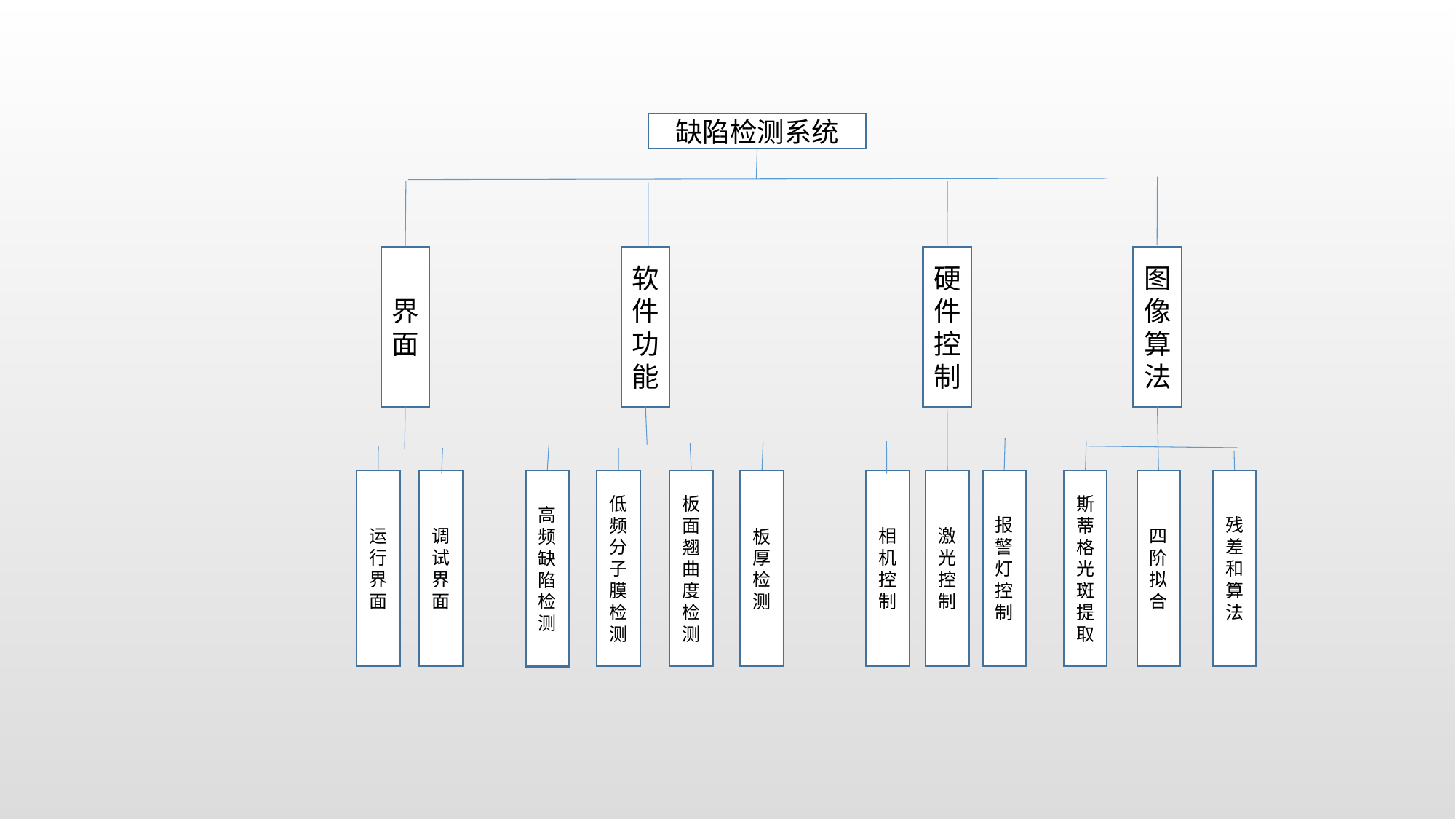

缺陷检测系统
界面
软件功能
硬件控制
图像算法
运行界面
调试界面
激光控制
四阶拟合
相机控制
报警灯控制
残差和算法
低频分子膜检测
高频缺陷检测
板面翘曲度检测
板厚检测
斯蒂格光斑提取